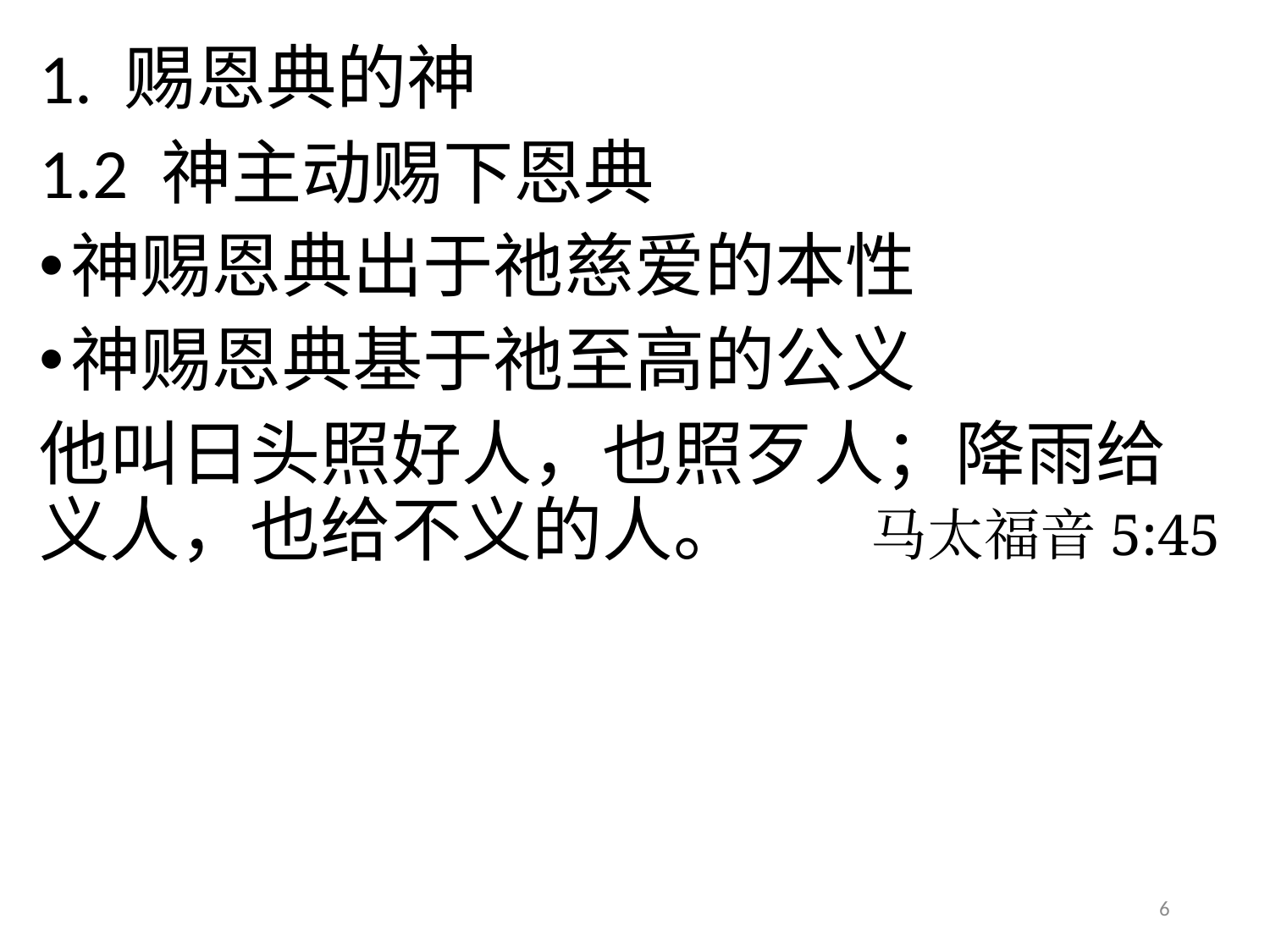

# 1. 赐恩典的神
1.2 神主动赐下恩典
神赐恩典出于祂慈爱的本性
神赐恩典基于祂至高的公义
他叫日头照好人，也照歹人；降雨给义人，也给不义的人。        马太福音5:45

6